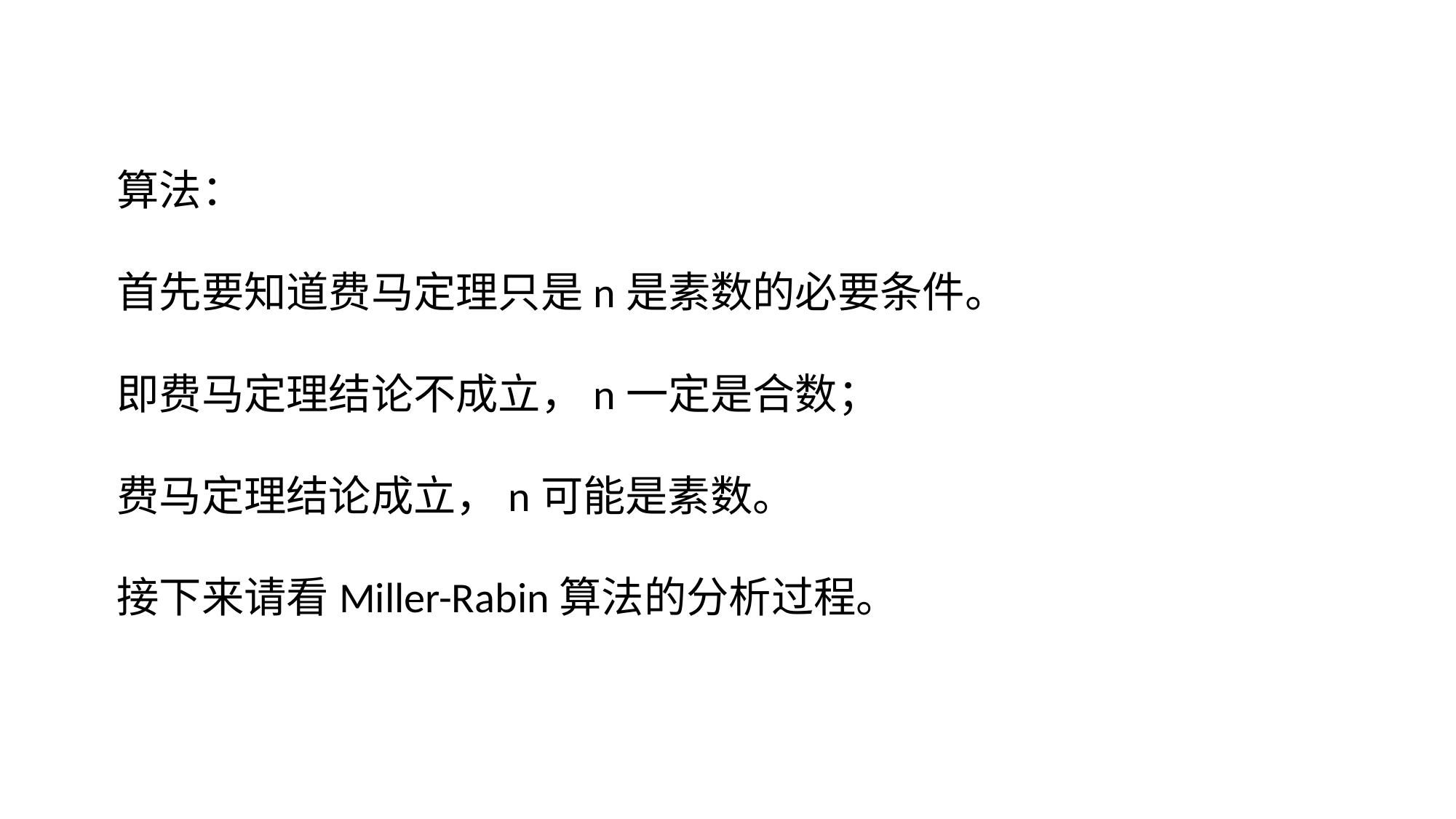

算法：

首先要知道费马定理只是n是素数的必要条件。

即费马定理结论不成立，n一定是合数；

费马定理结论成立，n可能是素数。

接下来请看Miller-Rabin算法的分析过程。